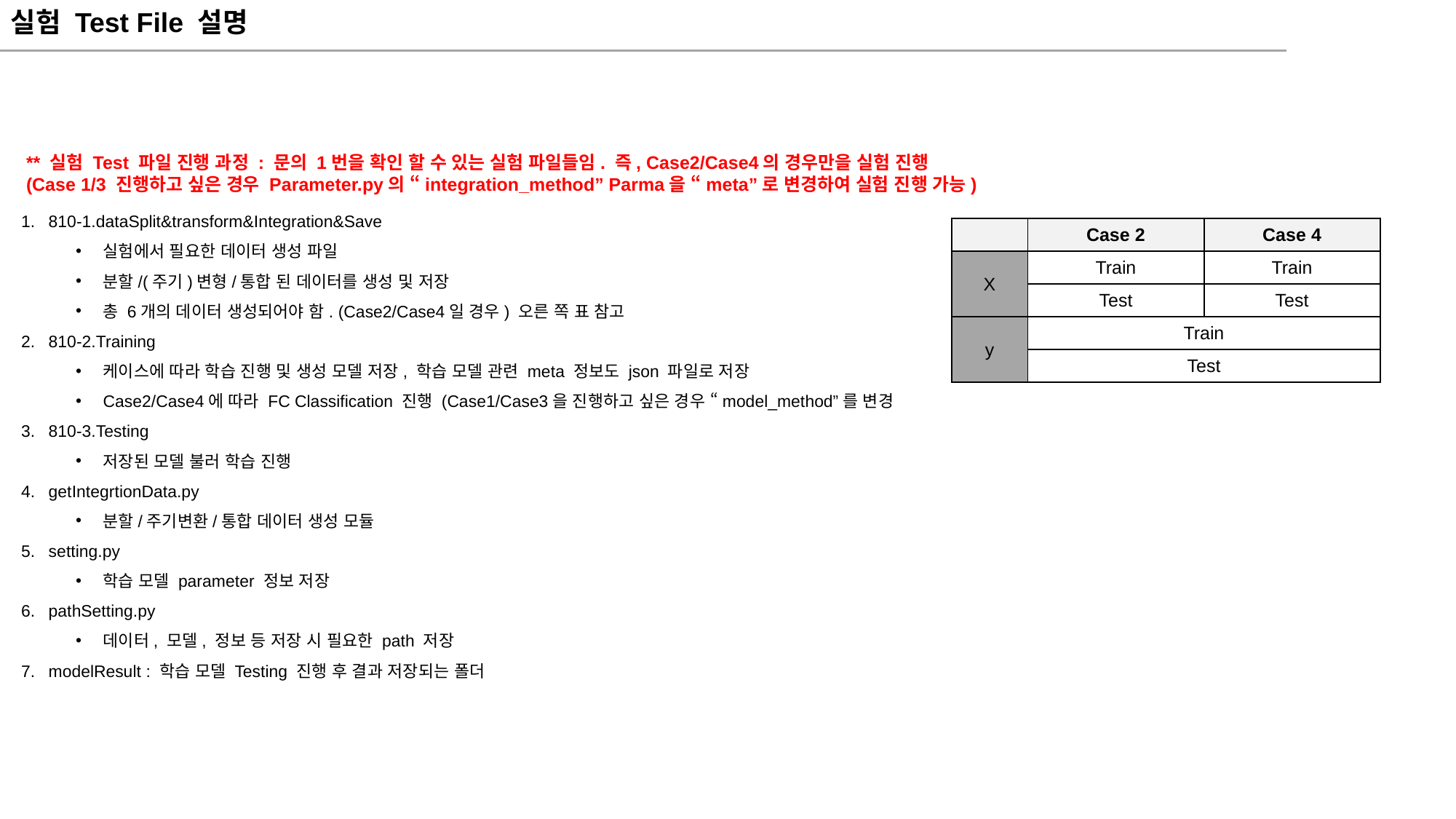

실험 Test File 설명
** 실험 Test 파일 진행 과정 : 문의 1번을 확인 할 수 있는 실험 파일들임. 즉, Case2/Case4의 경우만을 실험 진행
(Case 1/3 진행하고 싶은 경우 Parameter.py의 “integration_method” Parma을 “meta”로 변경하여 실험 진행 가능)
810-1.dataSplit&transform&Integration&Save
실험에서 필요한 데이터 생성 파일
분할/(주기)변형/통합 된 데이터를 생성 및 저장
총 6개의 데이터 생성되어야 함. (Case2/Case4일 경우) 오른 쪽 표 참고
810-2.Training
케이스에 따라 학습 진행 및 생성 모델 저장, 학습 모델 관련 meta 정보도 json 파일로 저장
Case2/Case4에 따라 FC Classification 진행 (Case1/Case3을 진행하고 싶은 경우 “model_method”를 변경
810-3.Testing
저장된 모델 불러 학습 진행
getIntegrtionData.py
분할/주기변환/통합 데이터 생성 모듈
setting.py
학습 모델 parameter 정보 저장
pathSetting.py
데이터, 모델, 정보 등 저장 시 필요한 path 저장
modelResult : 학습 모델 Testing 진행 후 결과 저장되는 폴더
|  | Case 2 | Case 4 |
| --- | --- | --- |
| X | Train | Train |
|  | Test | Test |
| y | Train |  |
|  | Test |  |